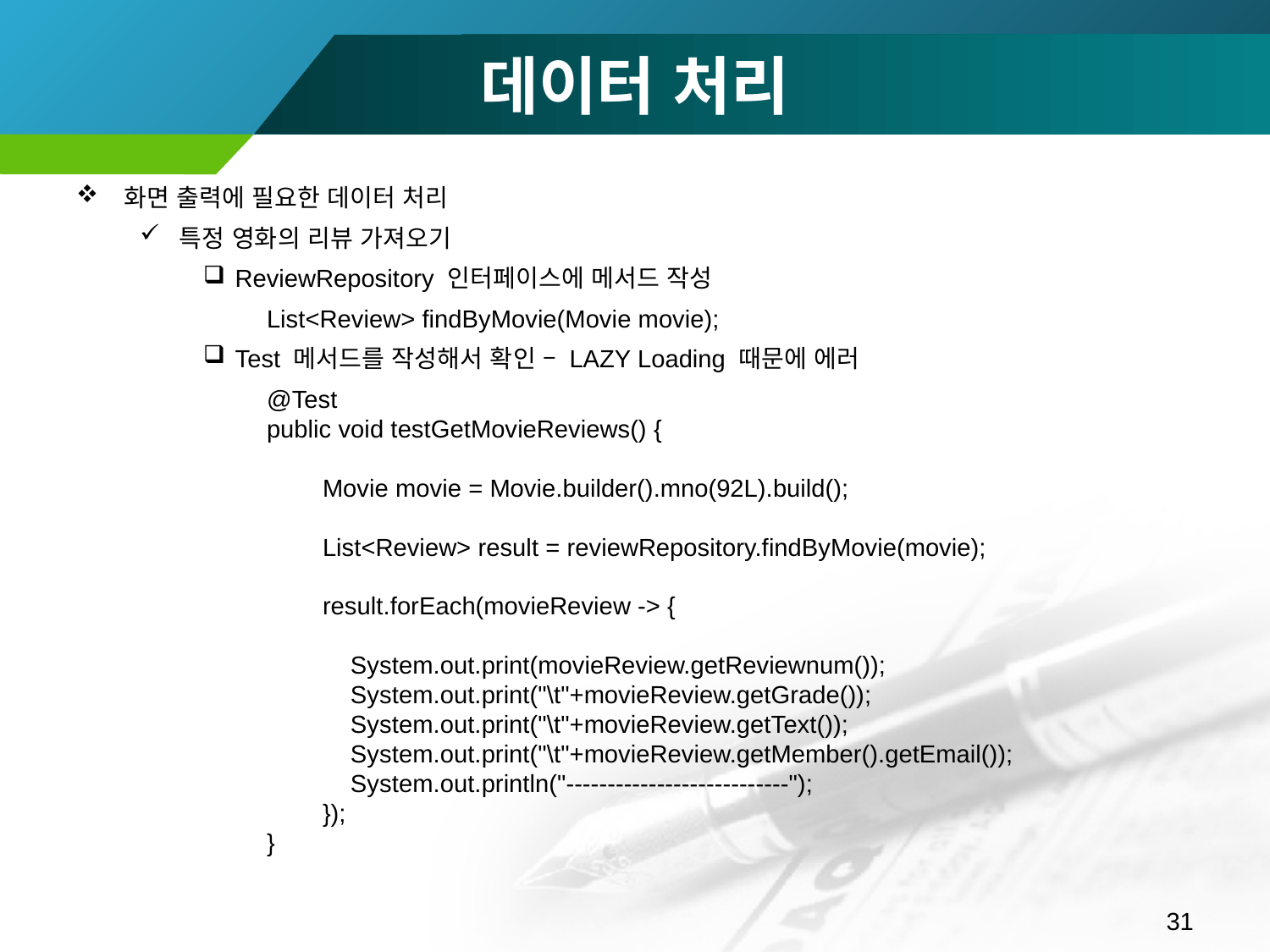

# 데이터 처리
화면 출력에 필요한 데이터 처리
특정 영화의 리뷰 가져오기
ReviewRepository 인터페이스에 메서드 작성
List<Review> findByMovie(Movie movie);
Test 메서드를 작성해서 확인 – LAZY Loading 때문에 에러
@Test
public void testGetMovieReviews() {

        Movie movie = Movie.builder().mno(92L).build();

        List<Review> result = reviewRepository.findByMovie(movie);

        result.forEach(movieReview -> {

            System.out.print(movieReview.getReviewnum());
            System.out.print("\t"+movieReview.getGrade());
            System.out.print("\t"+movieReview.getText());
            System.out.print("\t"+movieReview.getMember().getEmail());
            System.out.println("---------------------------");
        });
}
31